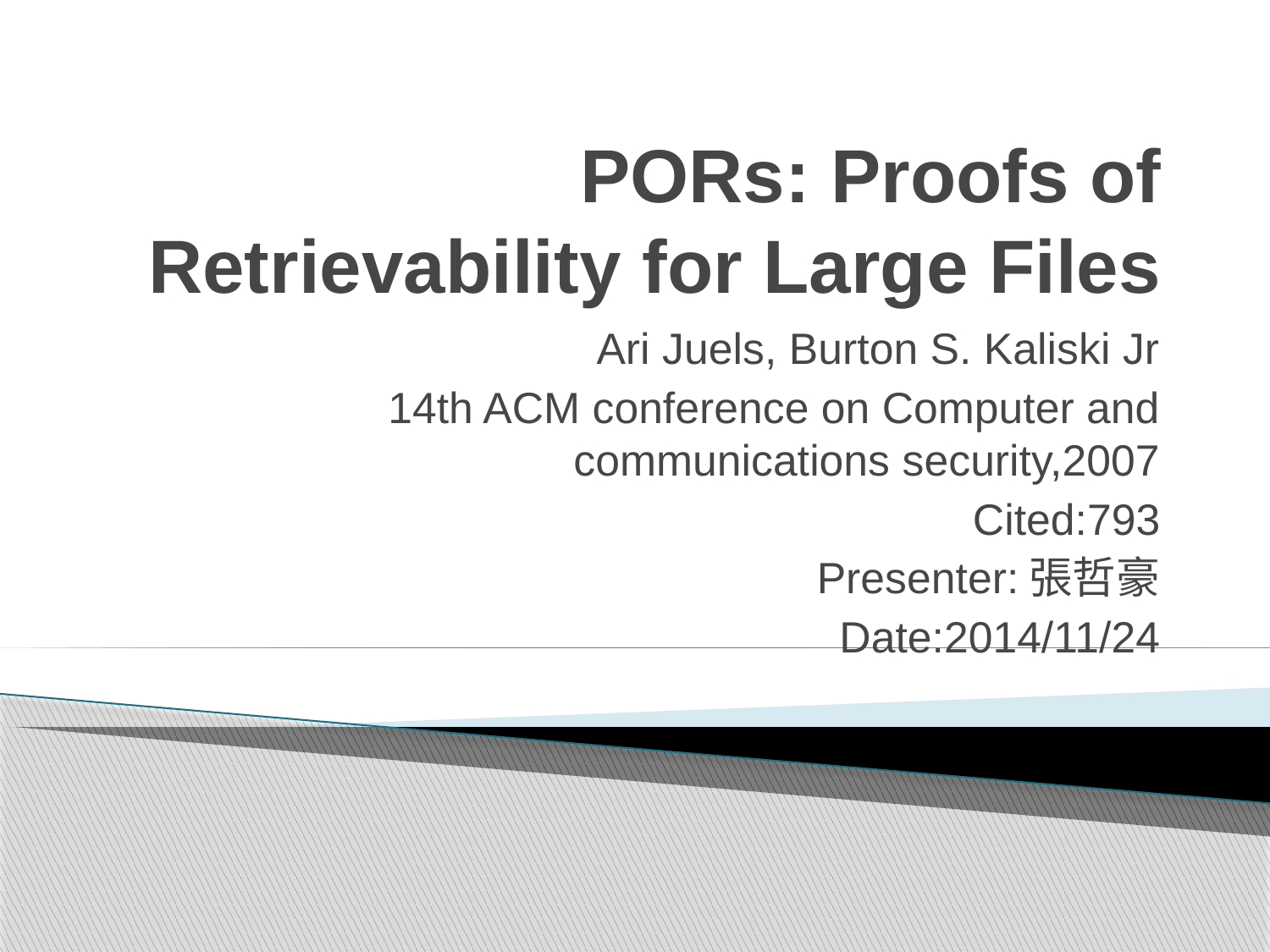

# PORs: Proofs of Retrievability for Large Files
Ari Juels, Burton S. Kaliski Jr
14th ACM conference on Computer and communications security,2007
Cited:793
Presenter:張哲豪
Date:2014/11/24